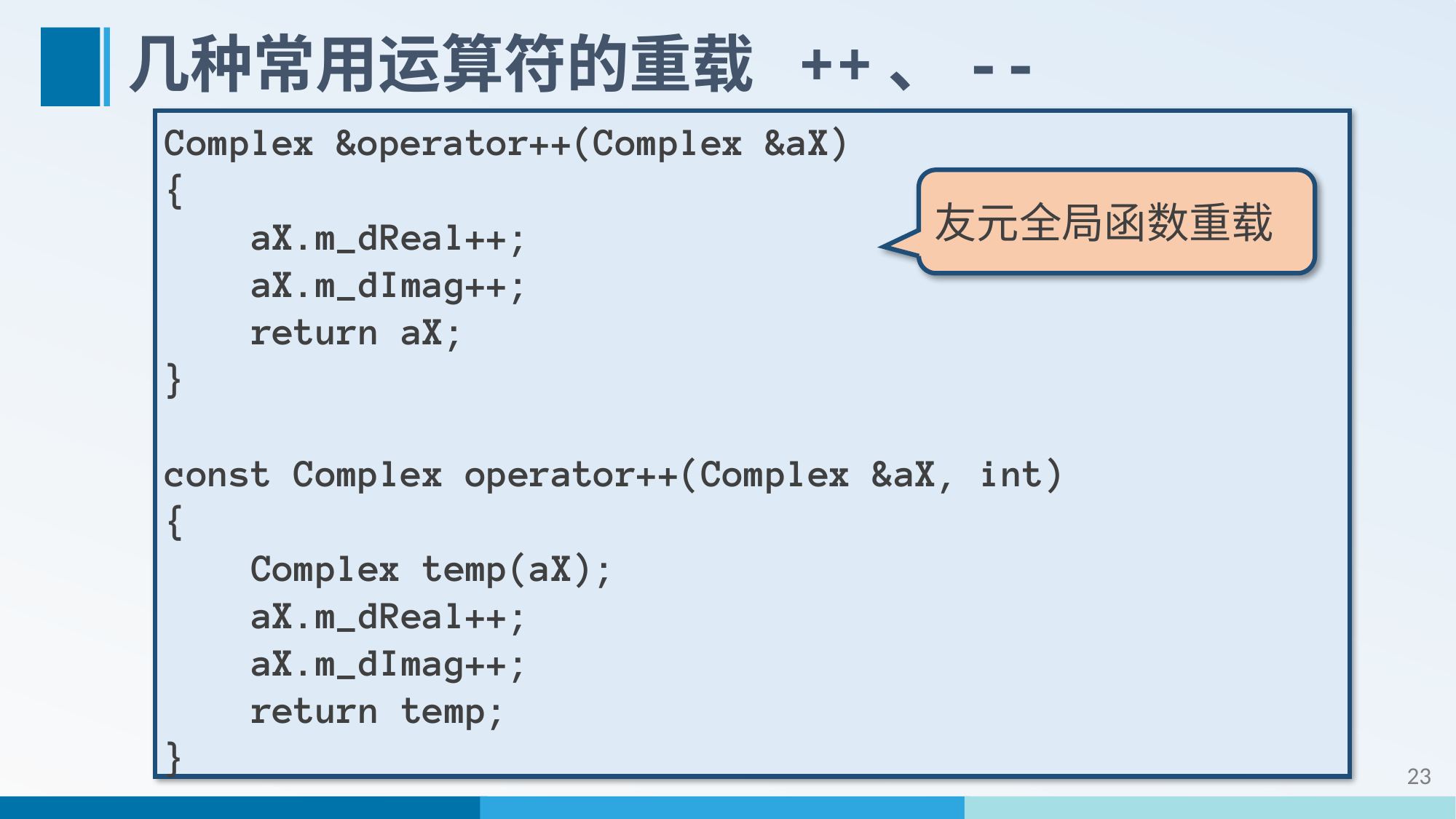

# 几种常用运算符的重载  ++、--
Complex &operator++(Complex &aX)
{
    aX.m_dReal++;
    aX.m_dImag++;
    return aX;
}

const Complex operator++(Complex &aX, int)
{
    Complex temp(aX);
    aX.m_dReal++;
    aX.m_dImag++;
    return temp;
}
友元全局函数重载